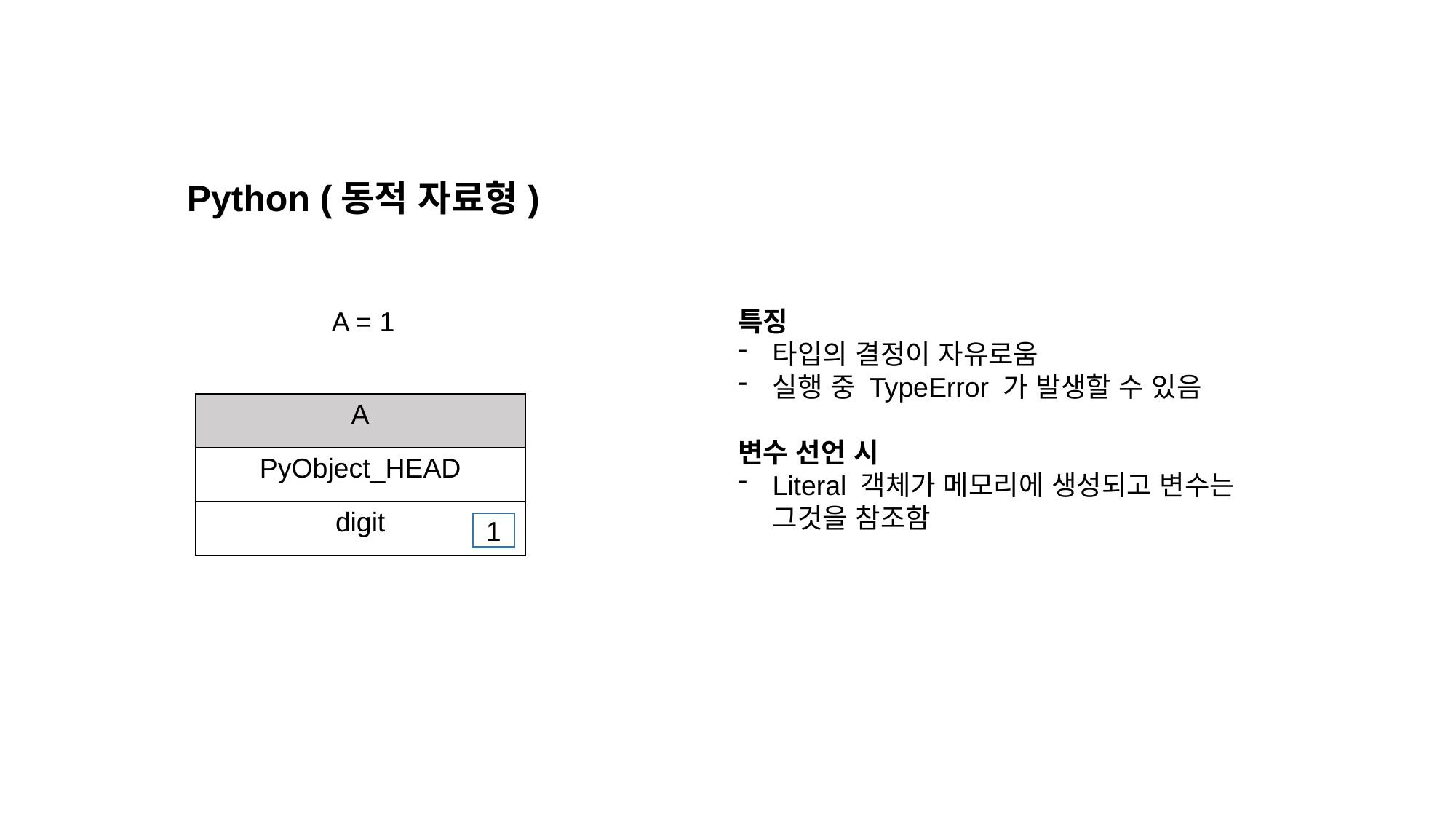

Python (동적 자료형)
A = 1
특징
타입의 결정이 자유로움
실행 중 TypeError 가 발생할 수 있음

변수 선언 시
Literal 객체가 메모리에 생성되고 변수는 그것을 참조함
| A |
| --- |
| PyObject\_HEAD |
| digit |
1